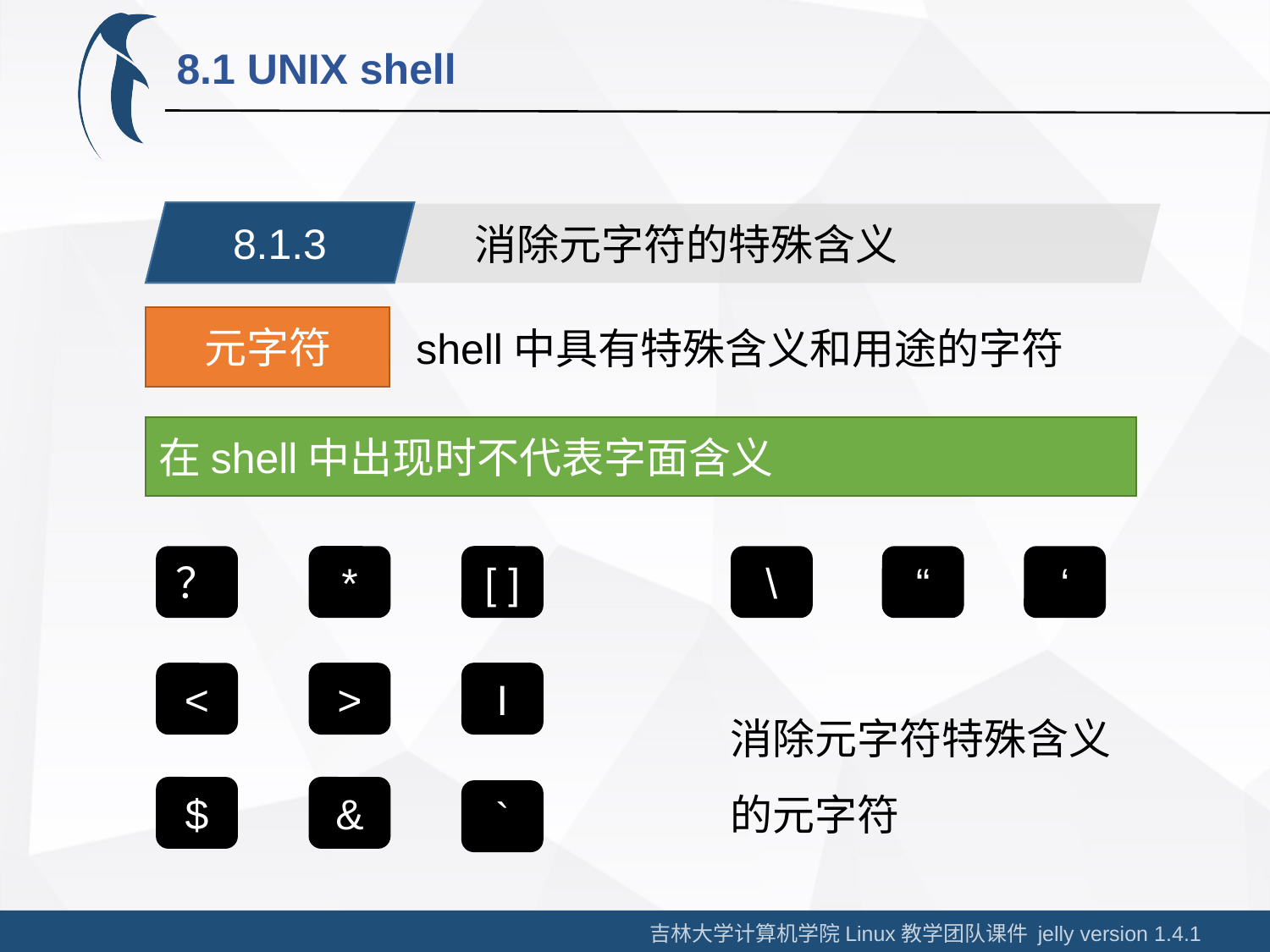

8.1 UNIX shell
8.1.3
消除元字符的特殊含义
元字符
shell中具有特殊含义和用途的字符
在shell中出现时不代表字面含义
*
[ ]
？
\
“
‘
>
I
<
消除元字符特殊含义的元字符
$
&
`